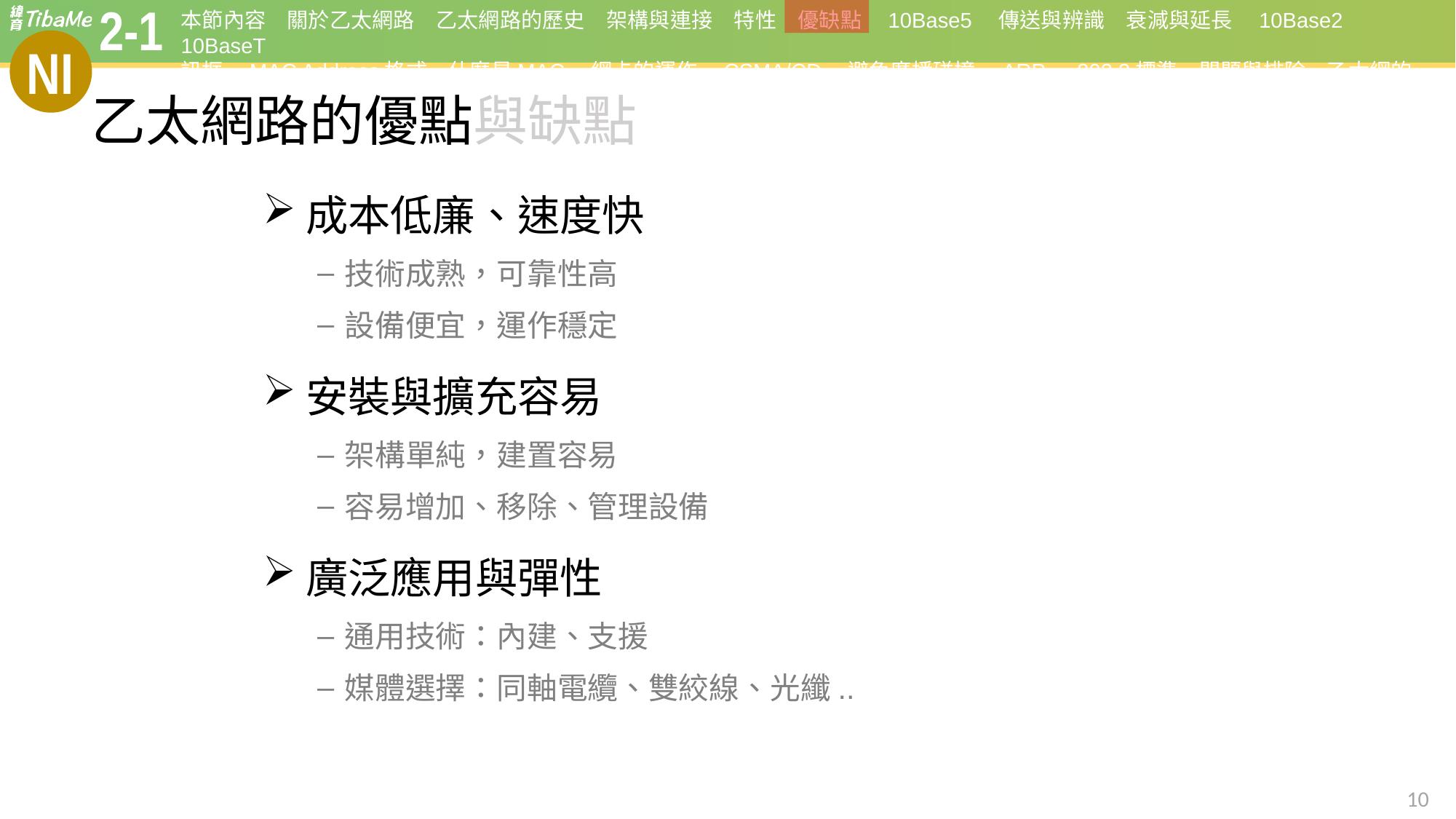

# 乙太網路的優點與缺點
成本低廉、速度快
技術成熟，可靠性高
設備便宜，運作穩定
安裝與擴充容易
架構單純，建置容易
容易增加、移除、管理設備
廣泛應用與彈性
通用技術：內建、支援
媒體選擇：同軸電纜、雙絞線、光纖..